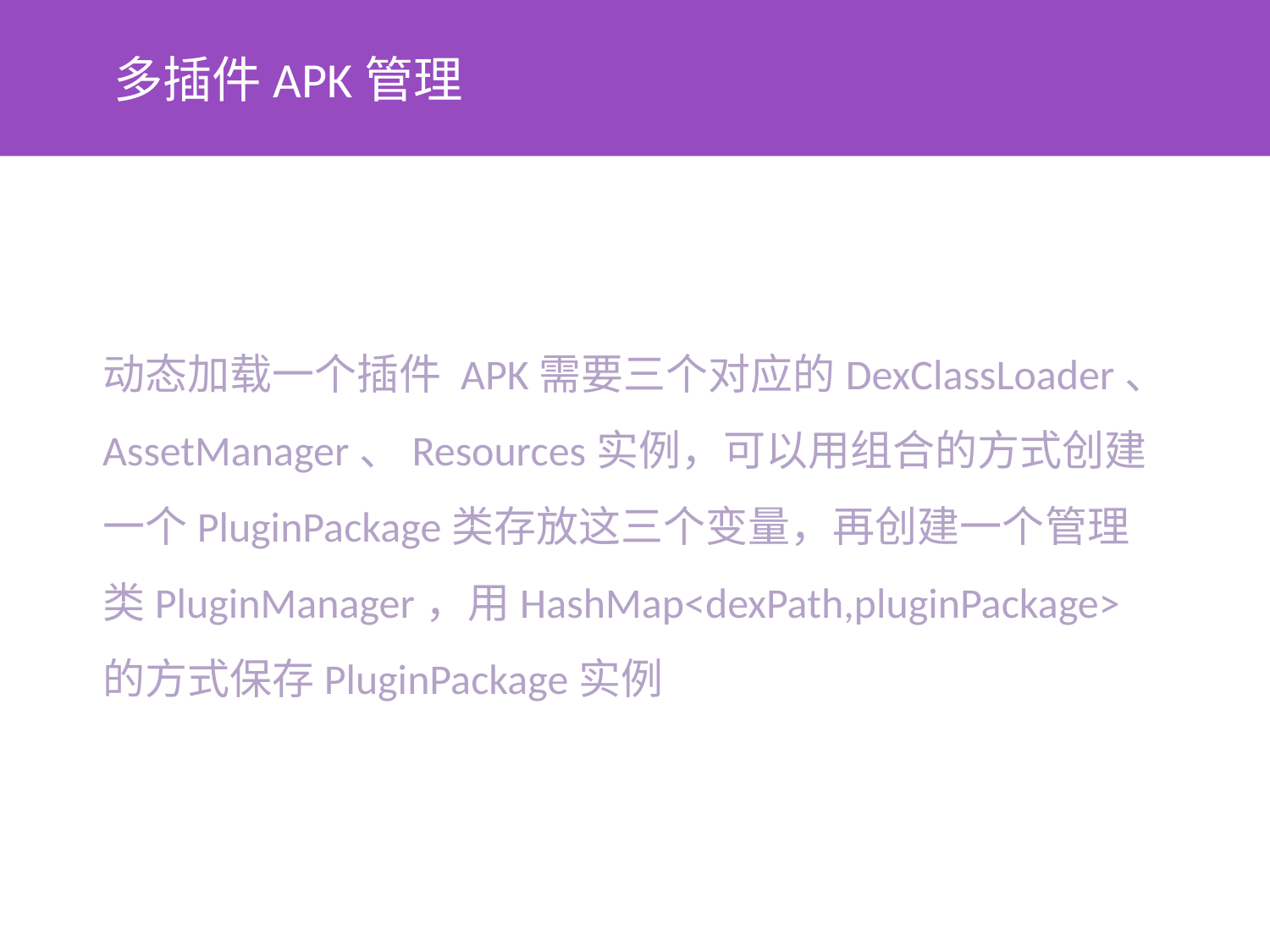

多插件APK管理
动态加载一个插件 APK需要三个对应的DexClassLoader、
AssetManager、Resources实例，可以用组合的方式创建
一个PluginPackage类存放这三个变量，再创建一个管理
类PluginManager，用HashMap<dexPath,pluginPackage>
的方式保存PluginPackage实例